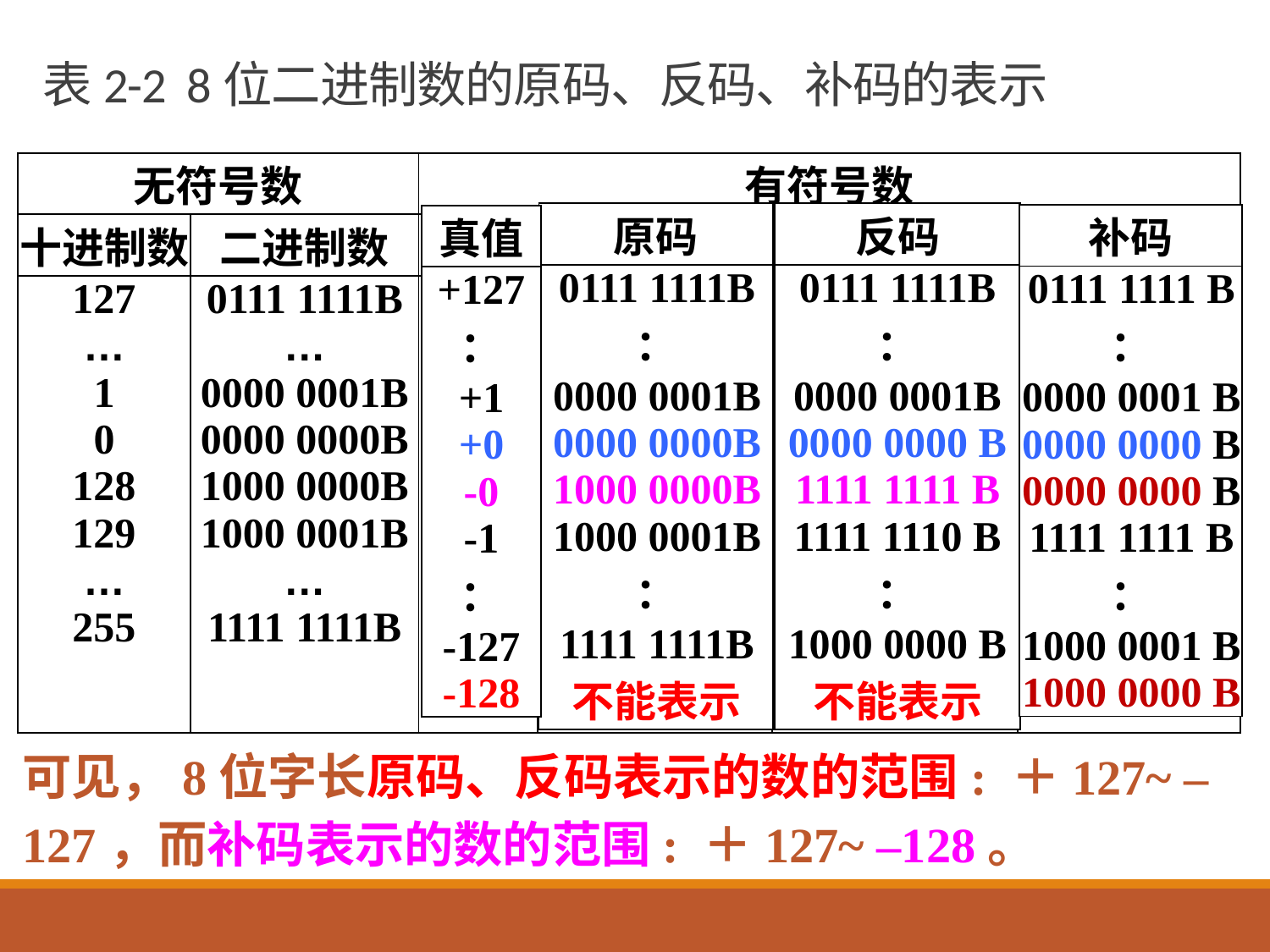

# 表2-2  8位二进制数的原码、反码、补码的表示

| 无符号数 |  | 有符号数 |  |  |  |
| --- | --- | --- | --- | --- | --- |
| 十进制数 | 二进制数 |  | 原码 | 反码 | 补码 |
| 127 … 1 0 128 129 … 255 | 0111 1111B … 0000 0001B 0000 0000B 1000 0000B 1000 0001B … 1111 1111B |  |  |  |  |
| 原码 |
| --- |
| 0111 1111B ： 0000 0001B 0000 0000B 1000 0000B 1000 0001B ： 1111 1111B 不能表示 |
| 反码 |
| --- |
| 0111 1111B ： 0000 0001B 0000 0000 B 1111 1111 B 1111 1110 B ： 1000 0000 B 不能表示 |
| 补码 |
| --- |
| 0111 1111 B ： 0000 0001 B 0000 0000 B 0000 0000 B 1111 1111 B ： 1000 0001 B 1000 0000 B |
| 真值 |
| --- |
| +127 ： +1 +0 -0 -1 ： -127 -128 |
可见，8位字长原码、反码表示的数的范围: ＋127~ –127，而补码表示的数的范围: ＋127~ –128。